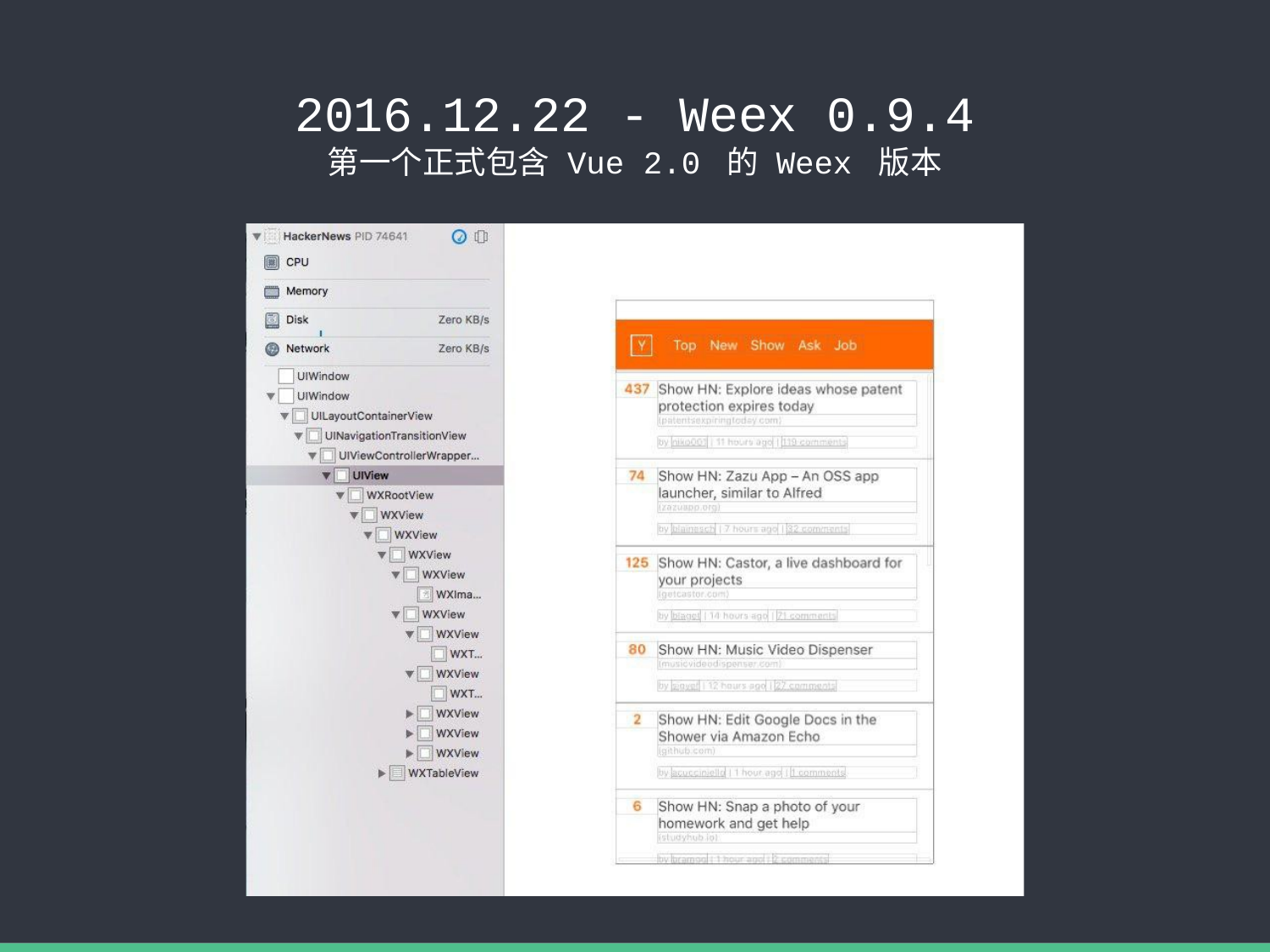

# 2016.12.22 - Weex 0.9.4
第一个正式包含 Vue 2.0 的 Weex 版本